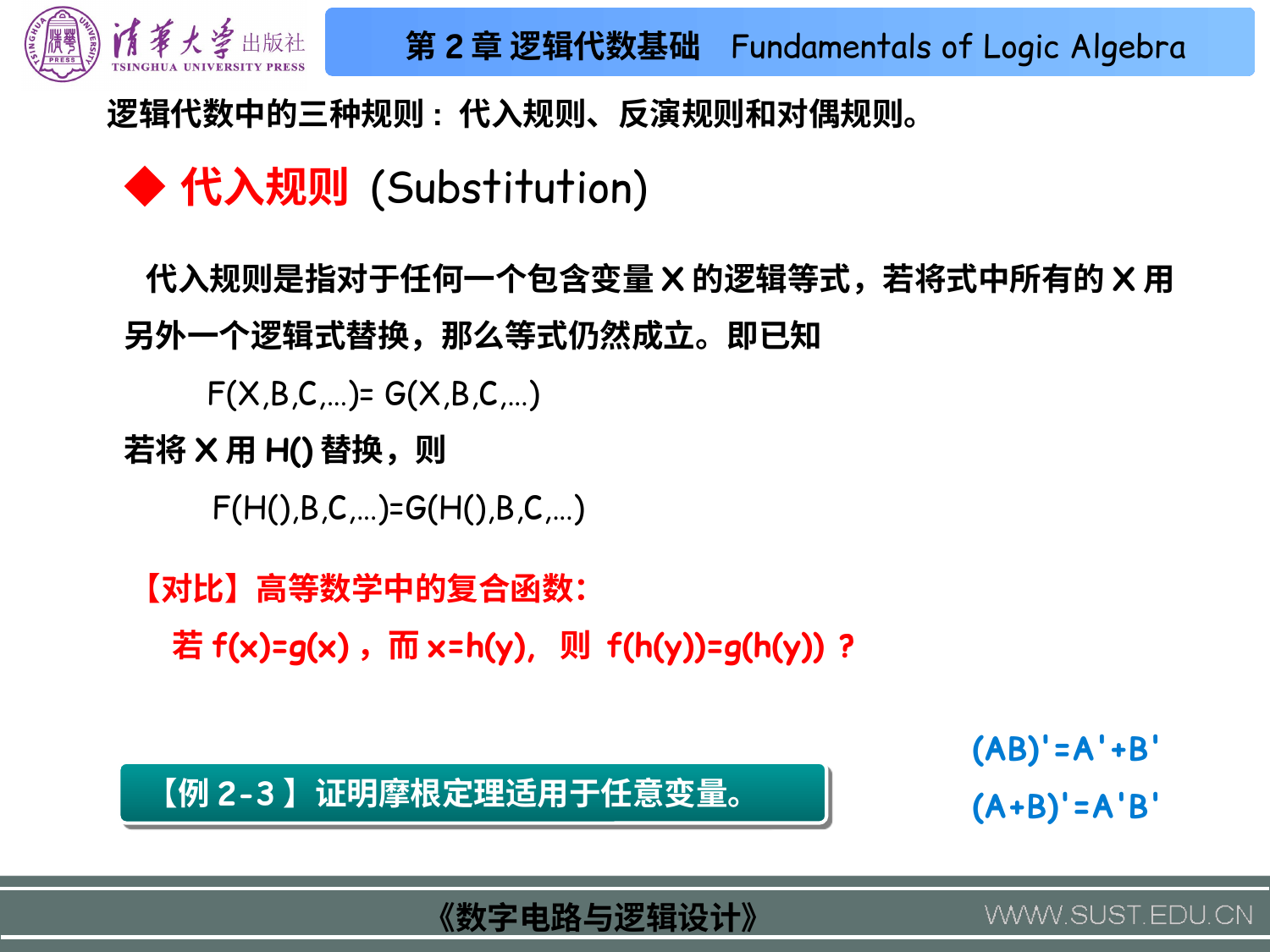

逻辑代数中的三种规则: 代入规则、反演规则和对偶规则。
◆ 代入规则 (Substitution)
  代入规则是指对于任何一个包含变量X的逻辑等式，若将式中所有的X用另外一个逻辑式替换，那么等式仍然成立。即已知
      F(X,B,C,…)= G(X,B,C,…)
若将X用H()替换，则
       F(H(),B,C,…)=G(H(),B,C,…)
  【对比】高等数学中的复合函数：
        若f(x)=g(x)，而x=h(y), 则 f(h(y))=g(h(y)) ?
 (AB)'=A'+B'
 (A+B)'=A'B'

 【例2-3】证明摩根定理适用于任意变量。